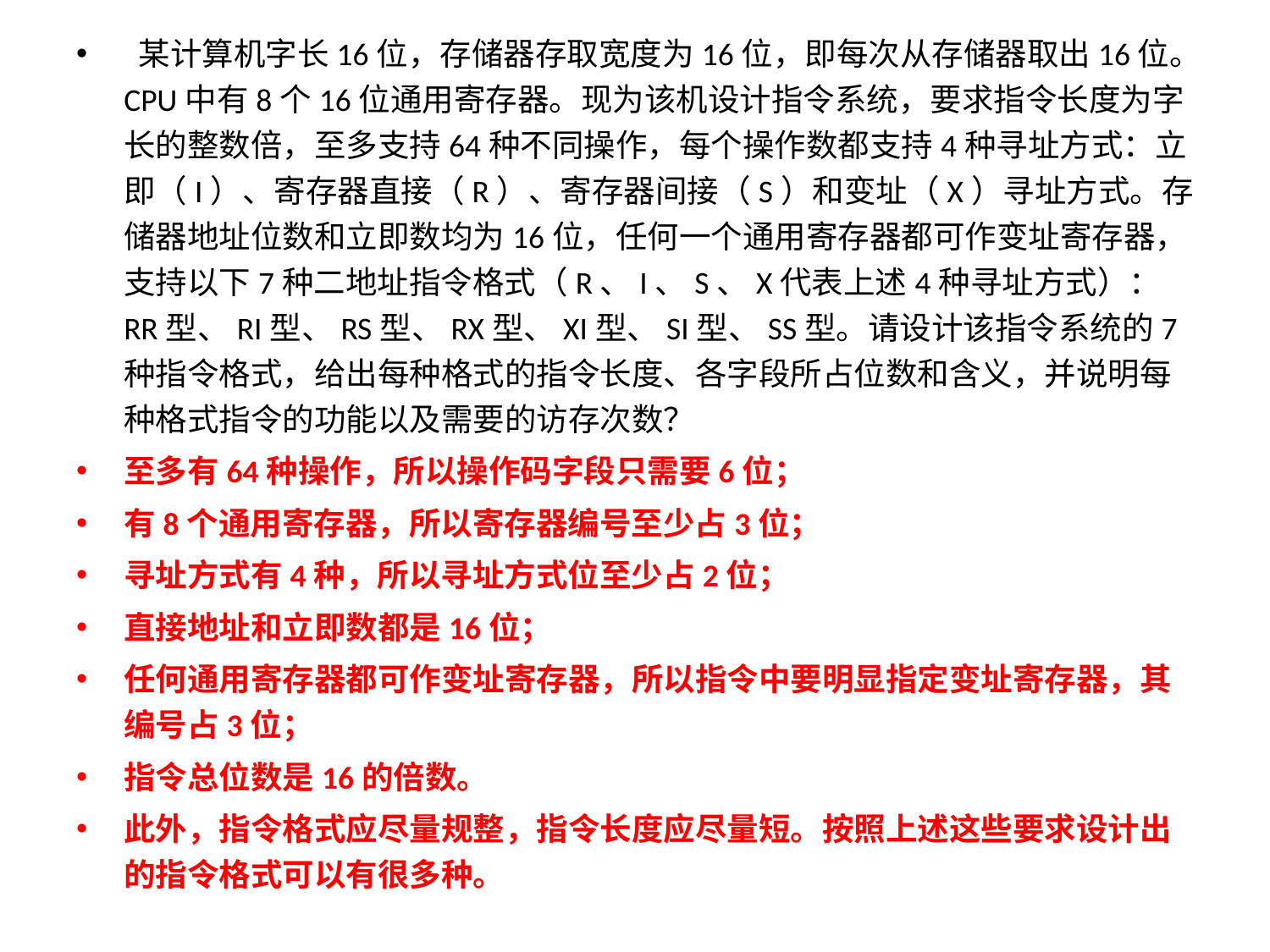

某计算机字长16位，存储器存取宽度为16位，即每次从存储器取出16位。CPU中有8个16位通用寄存器。现为该机设计指令系统，要求指令长度为字长的整数倍，至多支持64种不同操作，每个操作数都支持4种寻址方式：立即（I）、寄存器直接（R）、寄存器间接（S）和变址（X）寻址方式。存储器地址位数和立即数均为16位，任何一个通用寄存器都可作变址寄存器，支持以下7种二地址指令格式（R、I、S、X代表上述4种寻址方式）：RR型、RI型、RS型、RX型、XI型、SI型、SS型。请设计该指令系统的7种指令格式，给出每种格式的指令长度、各字段所占位数和含义，并说明每种格式指令的功能以及需要的访存次数？
至多有64种操作，所以操作码字段只需要6位；
有8个通用寄存器，所以寄存器编号至少占3位；
寻址方式有4种，所以寻址方式位至少占2位；
直接地址和立即数都是16位；
任何通用寄存器都可作变址寄存器，所以指令中要明显指定变址寄存器，其编号占3位；
指令总位数是16的倍数。
此外，指令格式应尽量规整，指令长度应尽量短。按照上述这些要求设计出的指令格式可以有很多种。